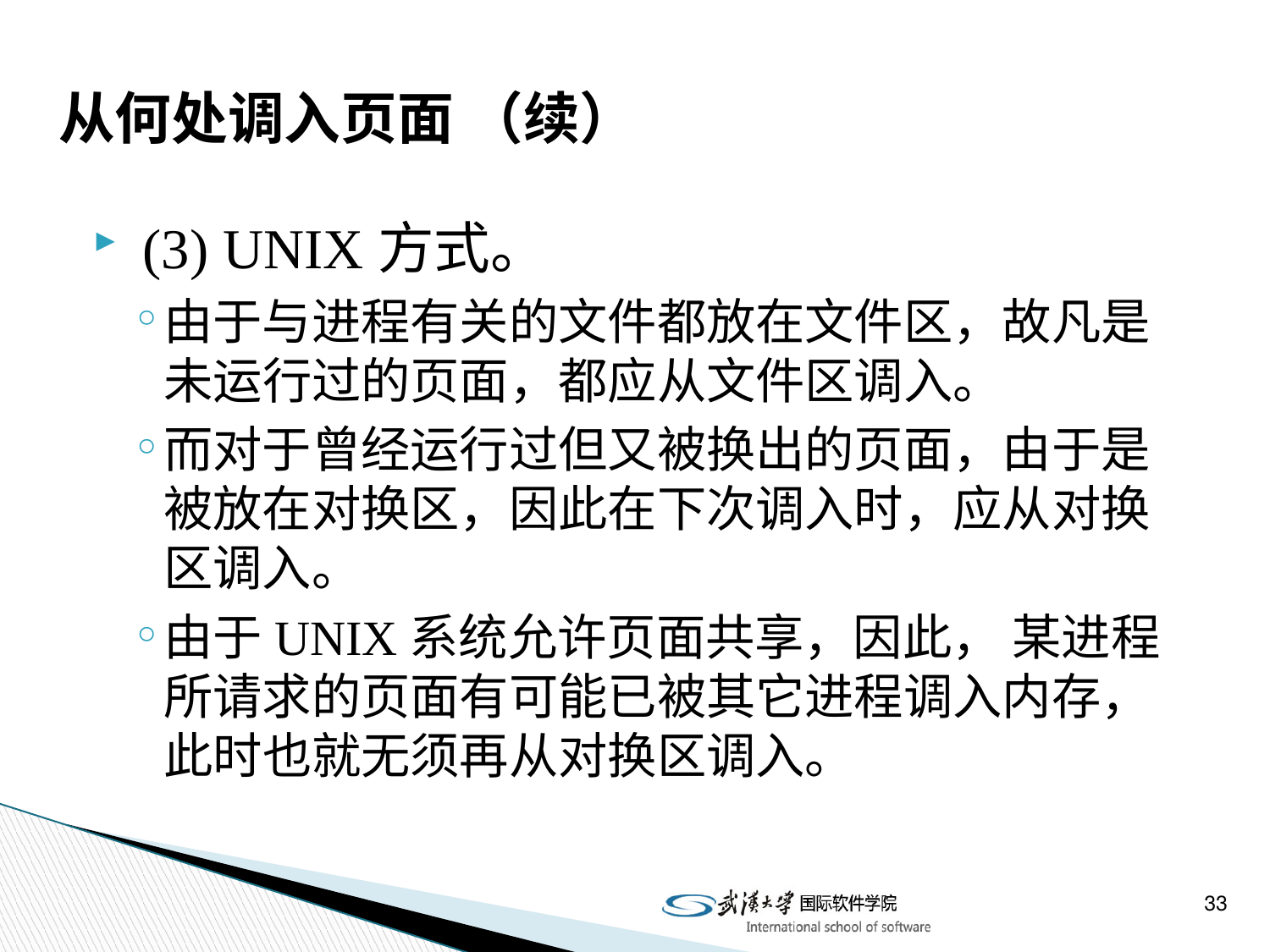

从何处调入页面 （续）
 (3) UNIX方式。
由于与进程有关的文件都放在文件区，故凡是未运行过的页面，都应从文件区调入。
而对于曾经运行过但又被换出的页面，由于是被放在对换区，因此在下次调入时，应从对换区调入。
由于UNIX系统允许页面共享，因此， 某进程所请求的页面有可能已被其它进程调入内存，此时也就无须再从对换区调入。